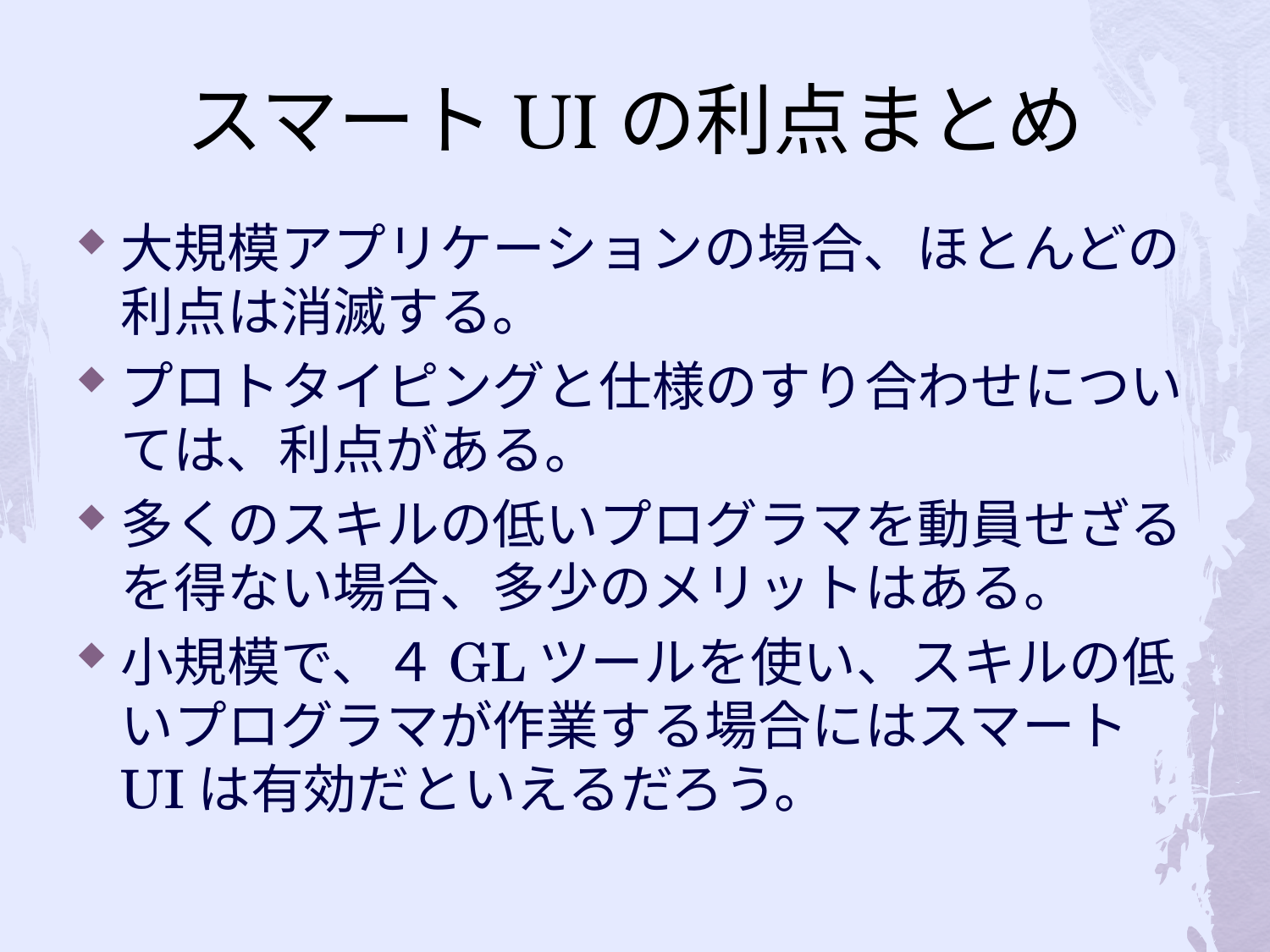

# スマートUIの利点まとめ
大規模アプリケーションの場合、ほとんどの利点は消滅する。
プロトタイピングと仕様のすり合わせについては、利点がある。
多くのスキルの低いプログラマを動員せざるを得ない場合、多少のメリットはある。
小規模で、４GLツールを使い、スキルの低いプログラマが作業する場合にはスマートUIは有効だといえるだろう。